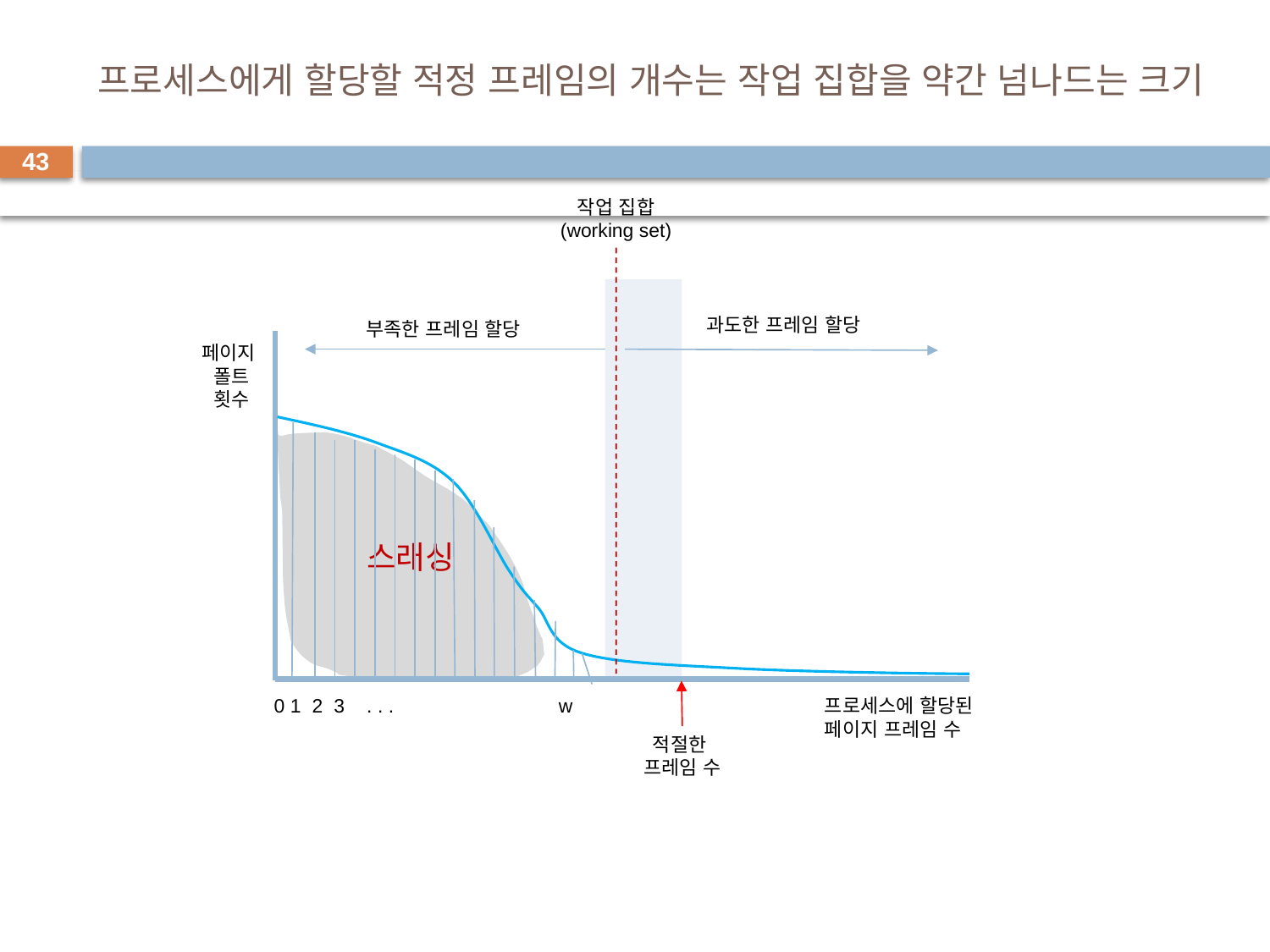

# 프로세스에게 할당할 적정 프레임의 개수는 작업 집합을 약간 넘나드는 크기
43
작업 집합
(working set)

과도한 프레임 할당
부족한 프레임 할당
페이지
폴트
횟수

스래싱
0 1  2  3    . . .                              w
프로세스에 할당된
페이지 프레임 수
적절한
프레임 수